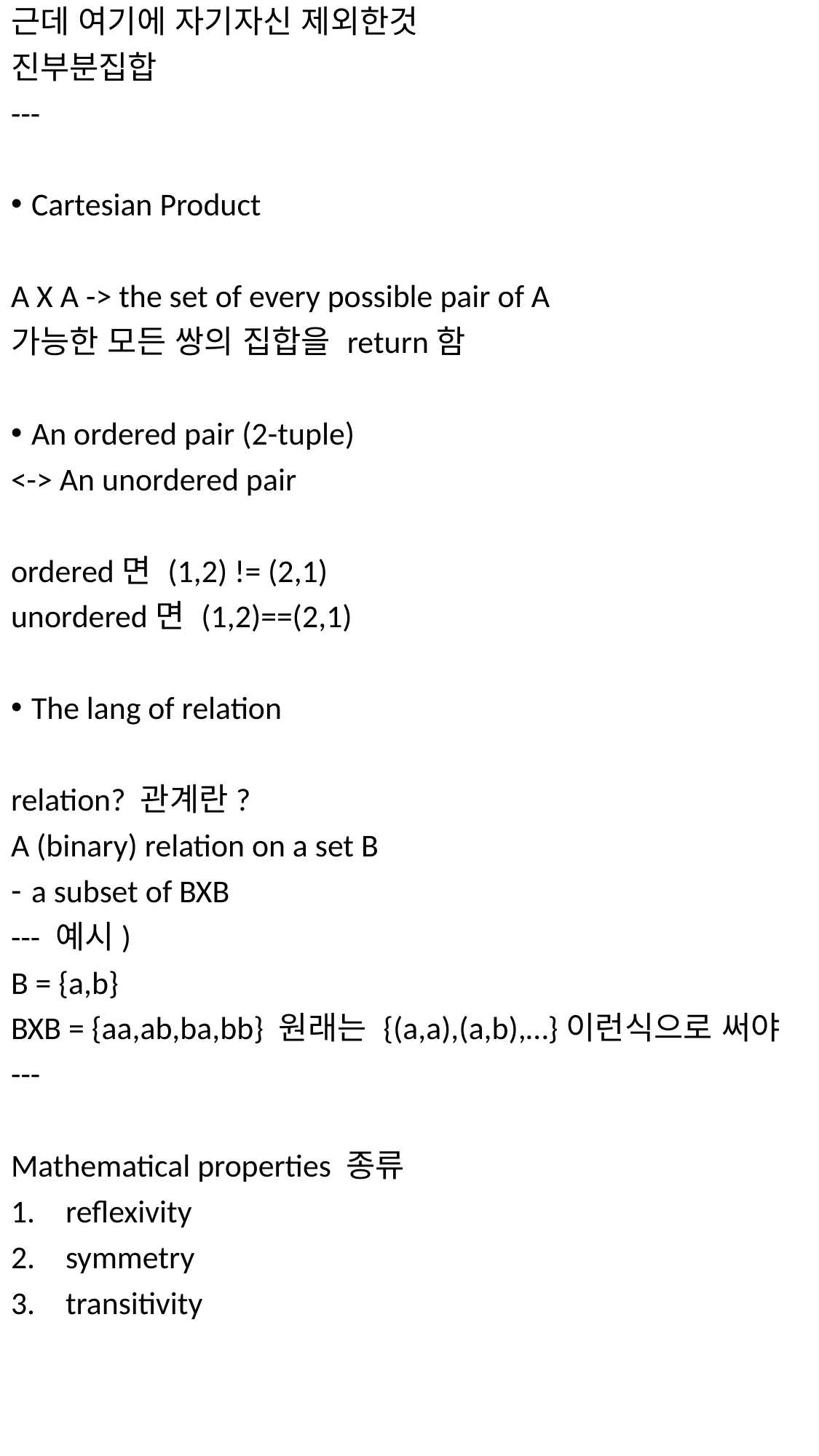

근데 여기에 자기자신 제외한것
진부분집합
---

Cartesian Product

A X A -> the set of every possible pair of A
가능한 모든 쌍의 집합을 return함

An ordered pair (2-tuple)
<-> An unordered pair

ordered면 (1,2) != (2,1)
unordered면 (1,2)==(2,1)

The lang of relation

relation? 관계란?
A (binary) relation on a set B
a subset of BXB
--- 예시)
B = {a,b}
BXB = {aa,ab,ba,bb} 원래는 {(a,a),(a,b),…}이런식으로 써야
---

Mathematical properties 종류
reflexivity
symmetry
transitivity